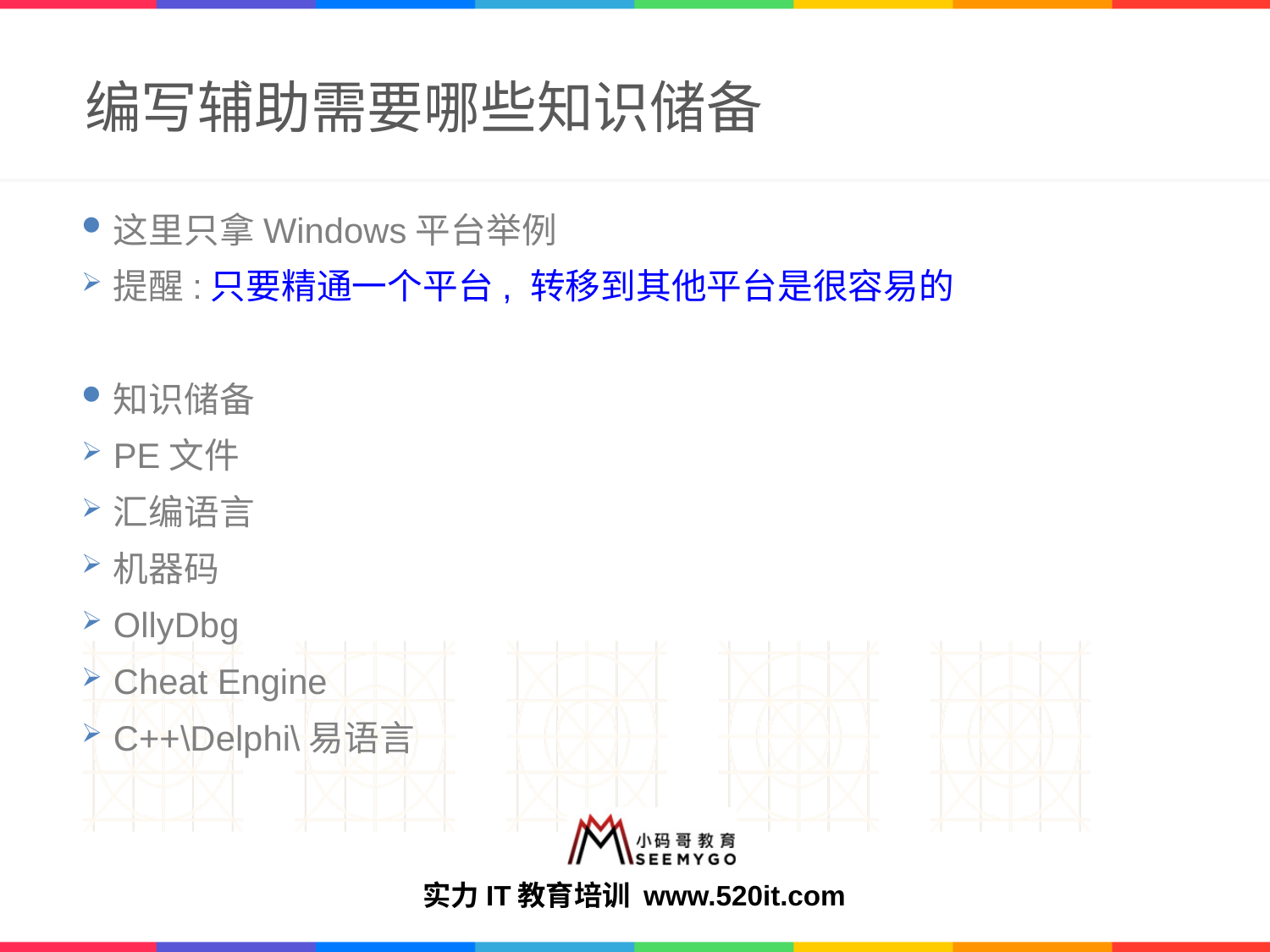

# 编写辅助需要哪些知识储备
这里只拿Windows平台举例
提醒:只要精通一个平台, 转移到其他平台是很容易的

知识储备
PE文件
汇编语言
机器码
OllyDbg
Cheat Engine
C++\Delphi\易语言